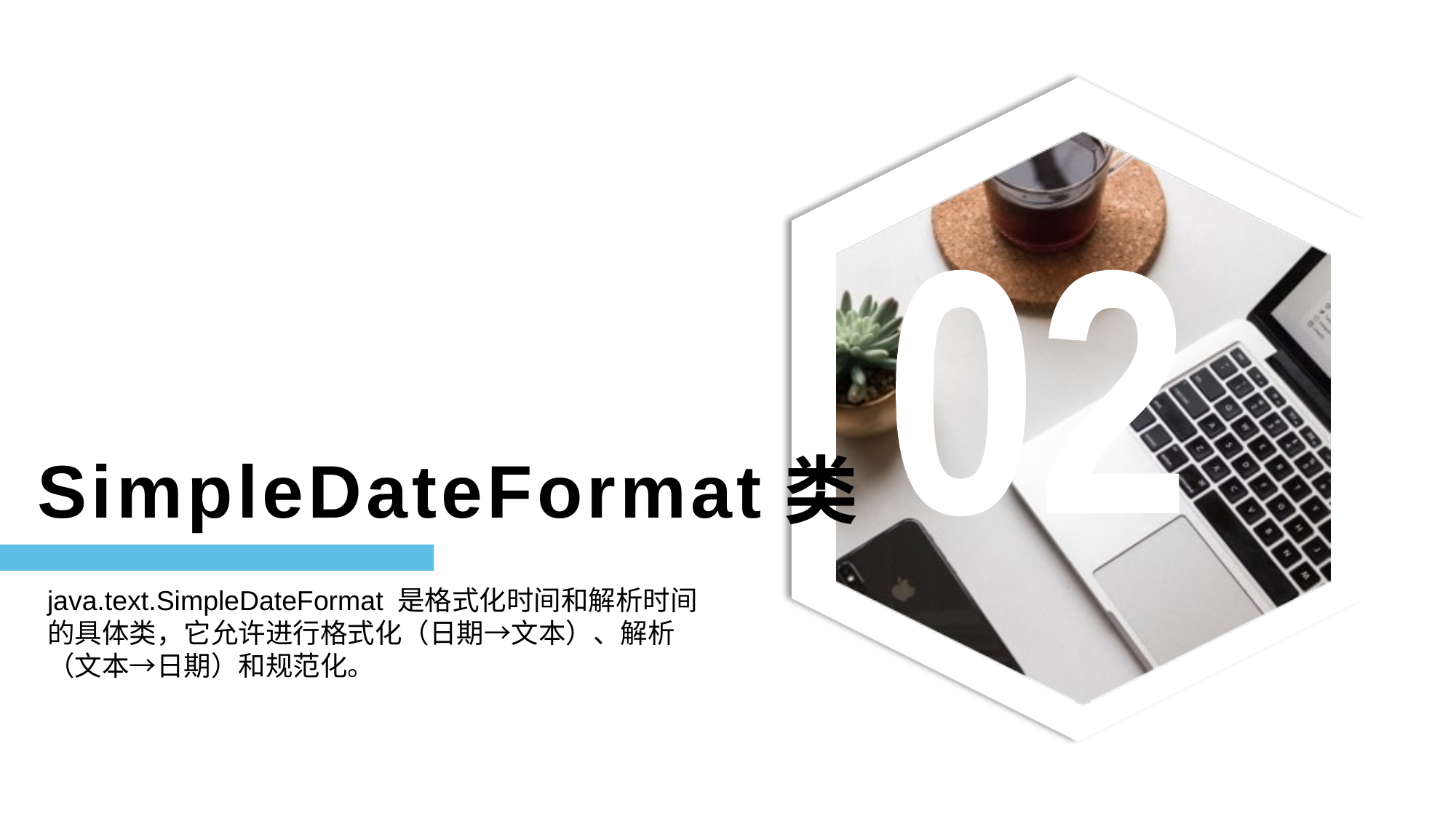

02
# SimpleDateFormat类
java.text.SimpleDateFormat 是格式化时间和解析时间的具体类，它允许进行格式化（日期→文本）、解析（文本→日期）和规范化。